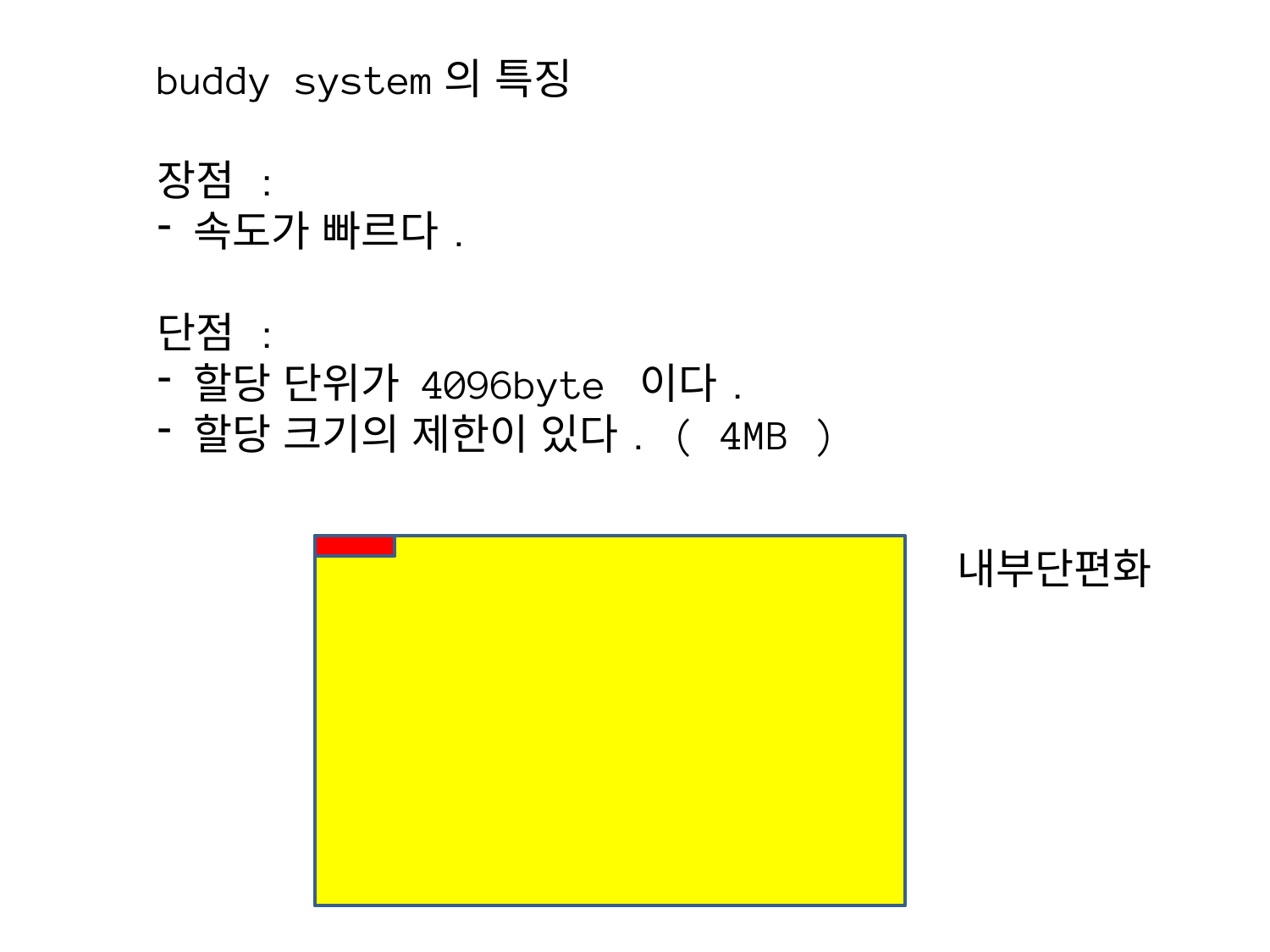

buddy system의 특징

장점 :
 속도가 빠르다.

단점 :
 할당 단위가 4096byte 이다.
 할당 크기의 제한이 있다. ( 4MB )

내부단편화